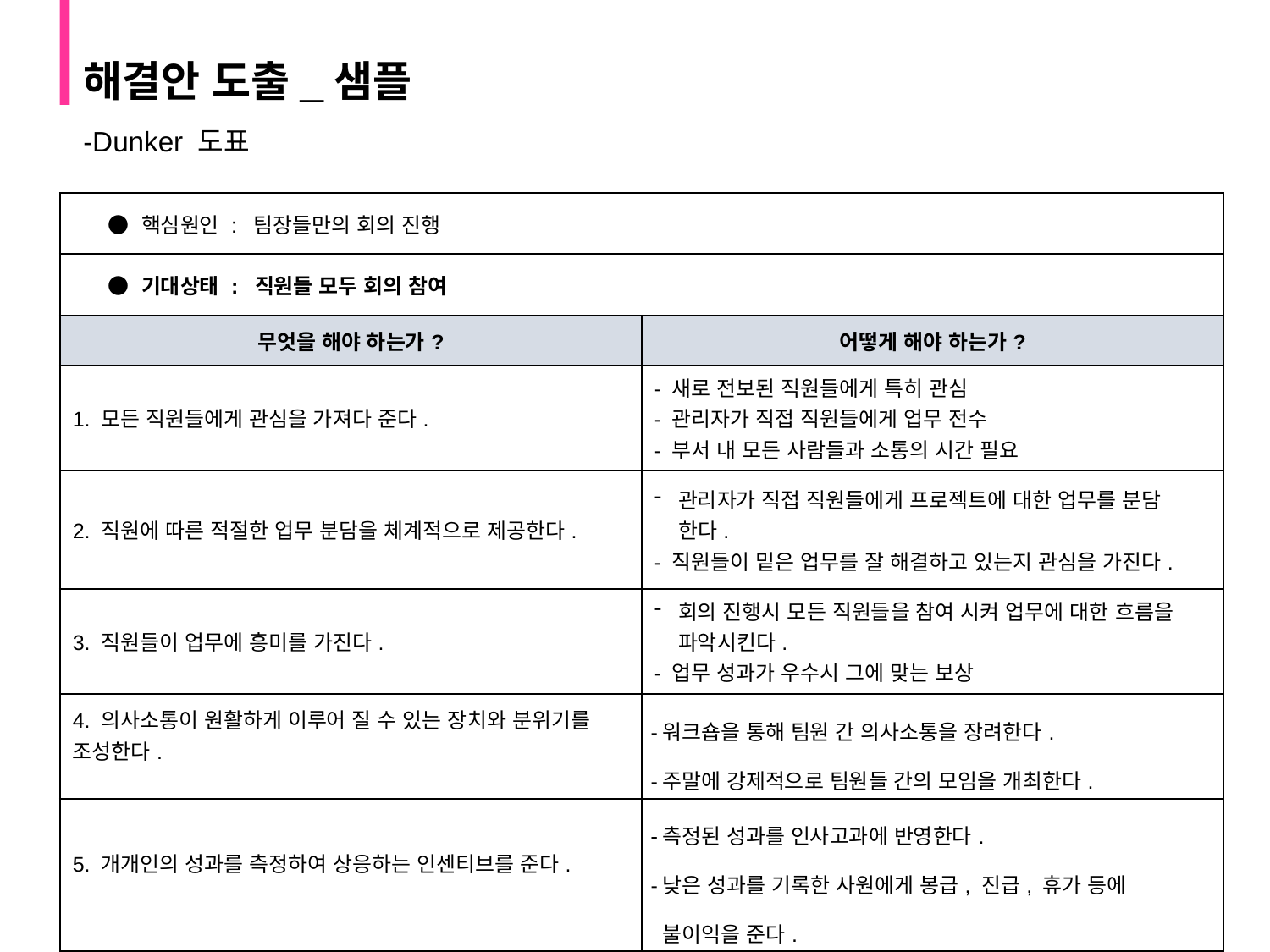

해결안 도출_샘플
-Dunker 도표
| ● 핵심원인 : 팀장들만의 회의 진행 |  |
| --- | --- |
| ● 기대상태 : 직원들 모두 회의 참여 |  |
| 무엇을 해야 하는가? | 어떻게 해야 하는가? |
| 1. 모든 직원들에게 관심을 가져다 준다. | - 새로 전보된 직원들에게 특히 관심 - 관리자가 직접 직원들에게 업무 전수 - 부서 내 모든 사람들과 소통의 시간 필요 |
| 2. 직원에 따른 적절한 업무 분담을 체계적으로 제공한다. | 관리자가 직접 직원들에게 프로젝트에 대한 업무를 분담 한다. - 직원들이 밑은 업무를 잘 해결하고 있는지 관심을 가진다. |
| 3. 직원들이 업무에 흥미를 가진다. | 회의 진행시 모든 직원들을 참여 시켜 업무에 대한 흐름을 파악시킨다. - 업무 성과가 우수시 그에 맞는 보상 |
| 4. 의사소통이 원활하게 이루어 질 수 있는 장치와 분위기를 조성한다. | -워크숍을 통해 팀원 간 의사소통을 장려한다. -주말에 강제적으로 팀원들 간의 모임을 개최한다. |
| 5. 개개인의 성과를 측정하여 상응하는 인센티브를 준다. | -측정된 성과를 인사고과에 반영한다. -낮은 성과를 기록한 사원에게 봉급, 진급, 휴가 등에 불이익을 준다. |